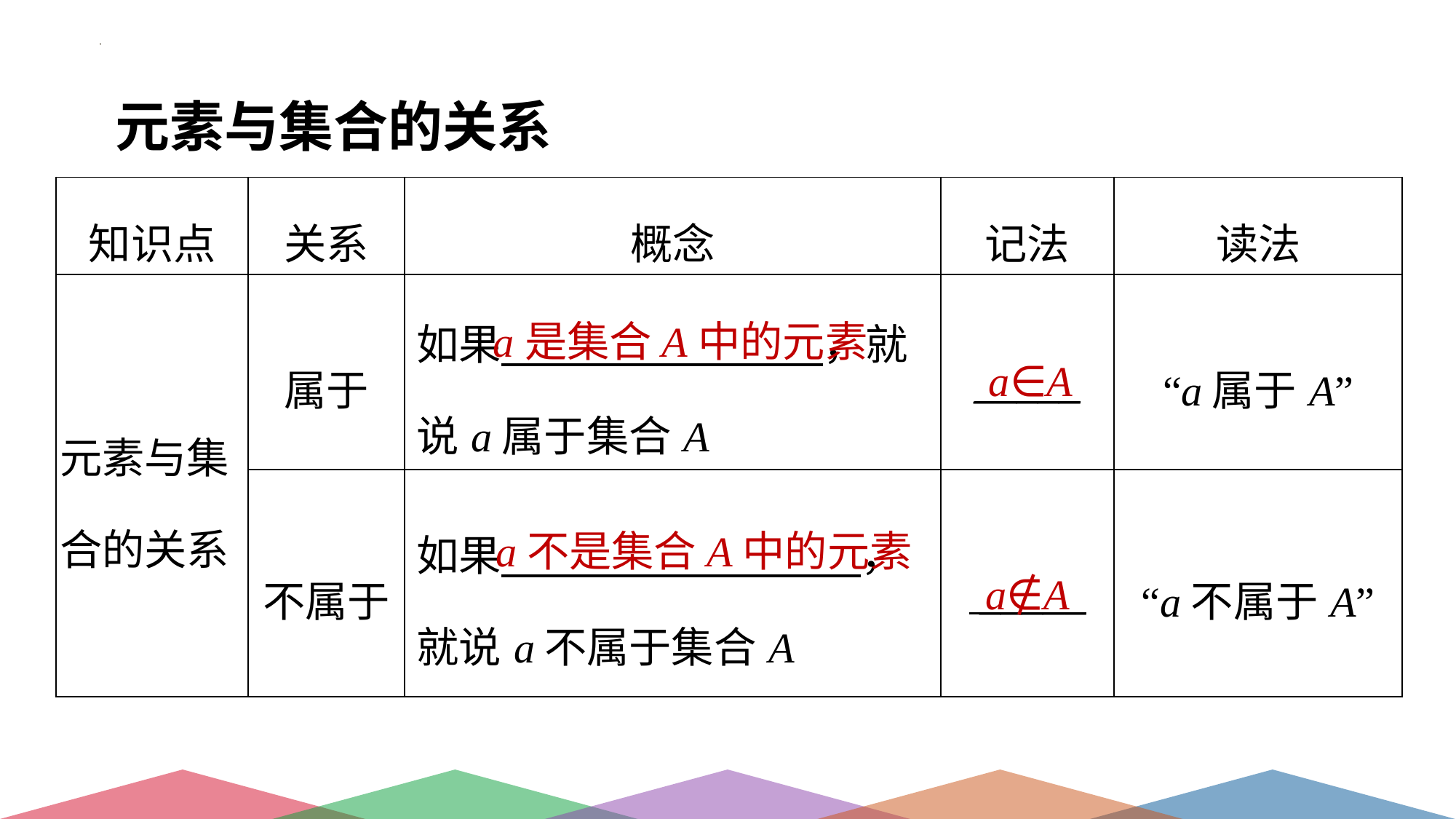

元素与集合的关系
| 知识点 | 关系 | 概念 | 记法 | 读法 |
| --- | --- | --- | --- | --- |
| 元素与集合的关系 | 属于 | 如果 ，就说a属于集合A | \_\_\_\_\_ | “a属于A” |
|  | 不属于 | 如果 ，就说a不属于集合A | \_\_\_\_\_ | “a不属于A” |
a是集合A中的元素
a∈A
a不是集合A中的元素
a∉A